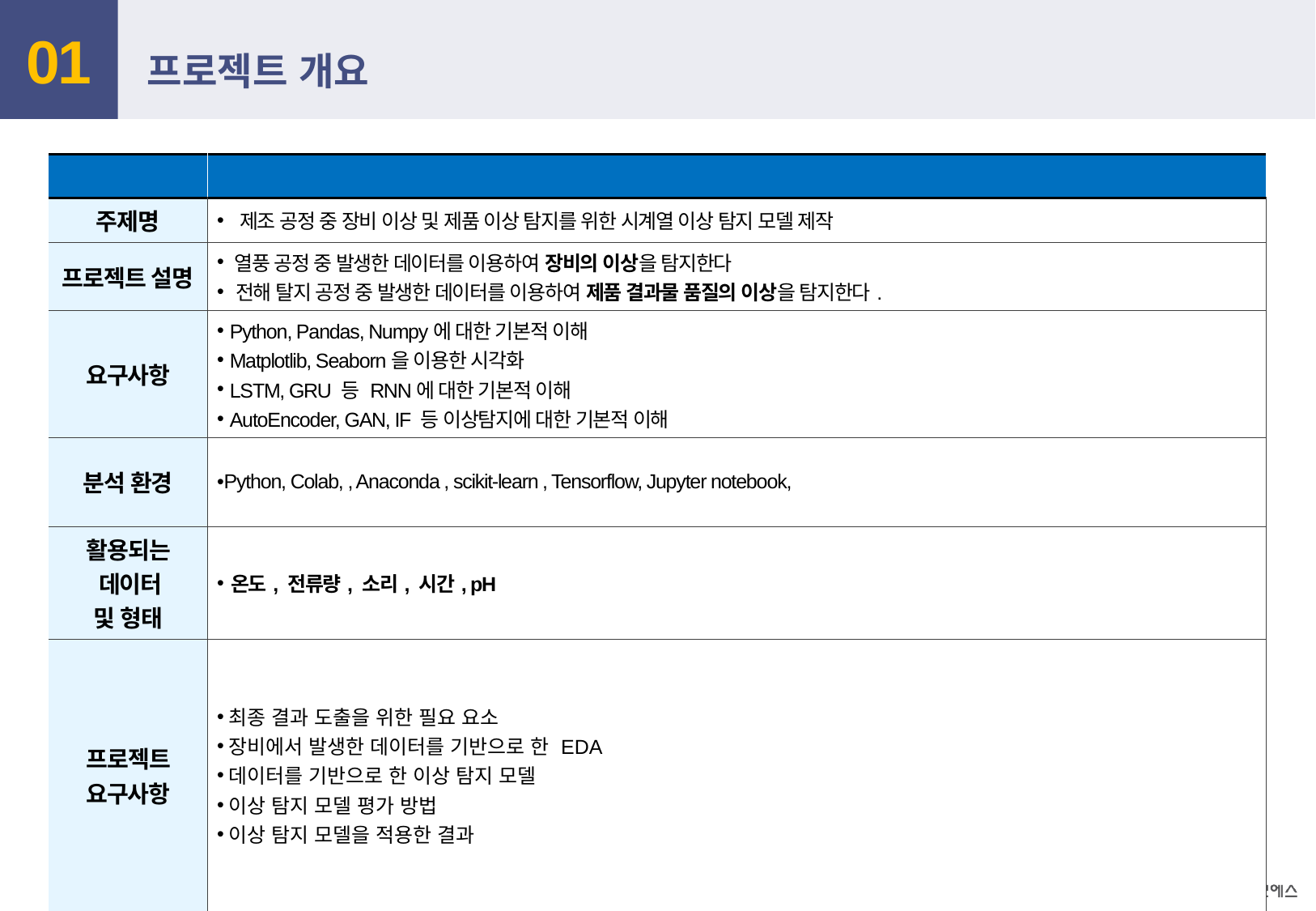

01
# 프로젝트 개요
| 항목 | 내용 |
| --- | --- |
| 주제명 | 제조 공정 중 장비 이상 및 제품 이상 탐지를 위한 시계열 이상 탐지 모델 제작 |
| 프로젝트 설명 | 열풍 공정 중 발생한 데이터를 이용하여 장비의 이상을 탐지한다 전해 탈지 공정 중 발생한 데이터를 이용하여 제품 결과물 품질의 이상을 탐지한다. |
| 요구사항 | Python, Pandas, Numpy에 대한 기본적 이해 Matplotlib, Seaborn을 이용한 시각화 LSTM, GRU 등 RNN에 대한 기본적 이해 AutoEncoder, GAN, IF 등 이상탐지에 대한 기본적 이해 |
| 분석 환경 | Python, Colab, , Anaconda , scikit-learn , Tensorflow, Jupyter notebook, |
| 활용되는 데이터 및 형태 | 온도, 전류량, 소리, 시간, pH |
| 프로젝트 요구사항 | 최종 결과 도출을 위한 필요 요소 장비에서 발생한 데이터를 기반으로 한 EDA 데이터를 기반으로 한 이상 탐지 모델 이상 탐지 모델 평가 방법 이상 탐지 모델을 적용한 결과 |